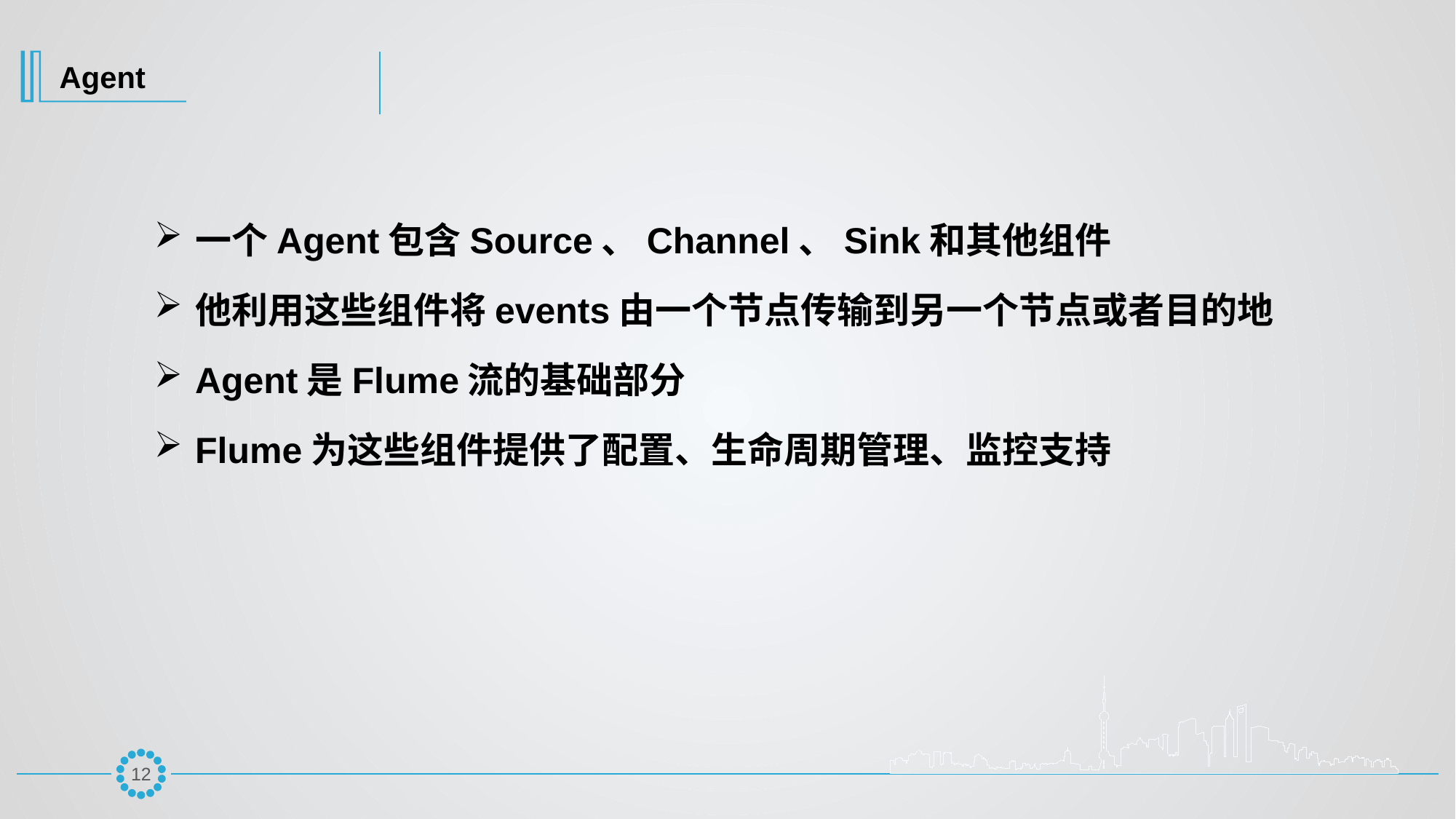

Agent
一个Agent包含Source、Channel、Sink和其他组件
他利用这些组件将events由一个节点传输到另一个节点或者目的地
Agent是Flume流的基础部分
Flume为这些组件提供了配置、生命周期管理、监控支持
12